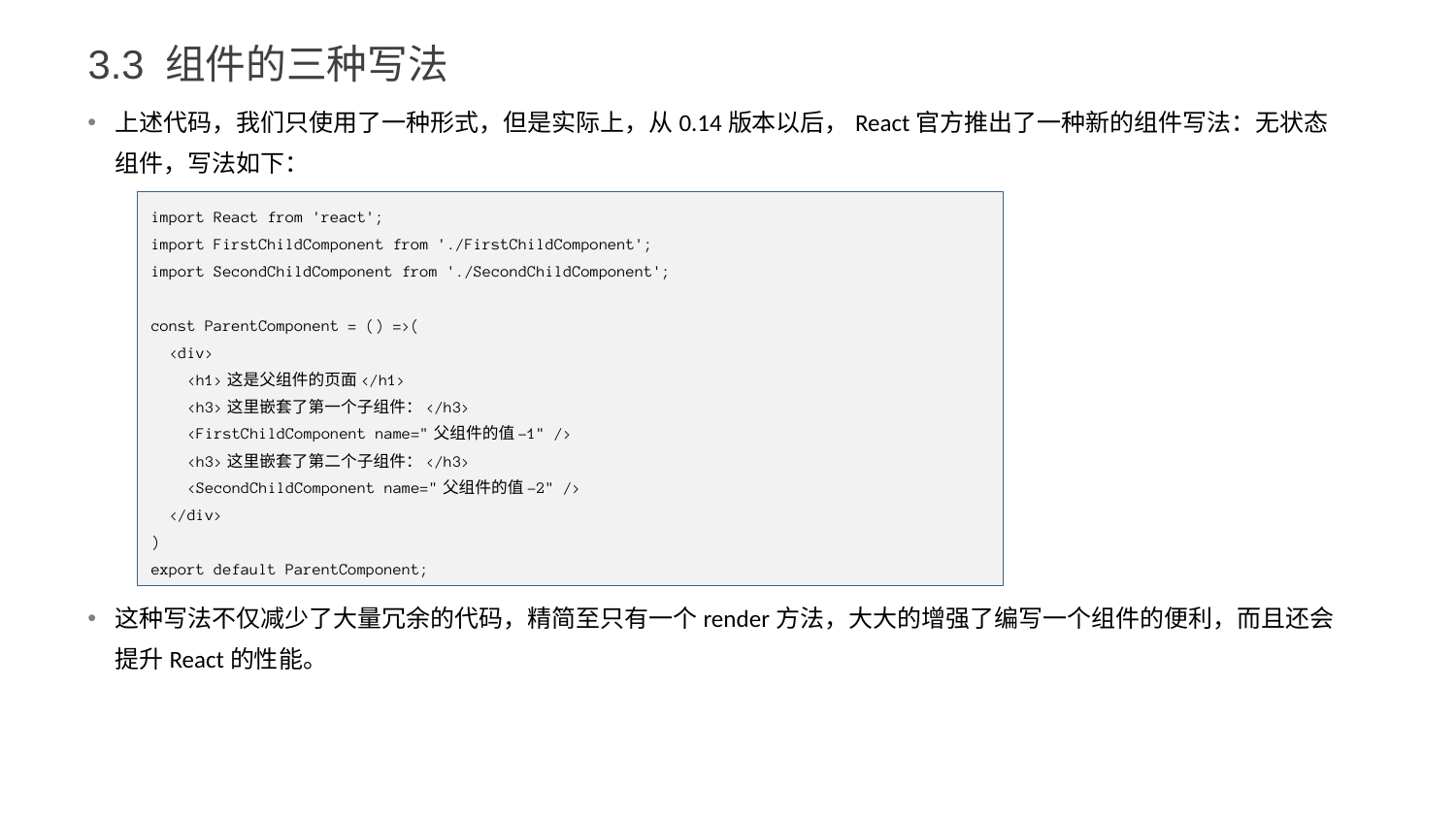

3.3 组件的三种写法
上述代码，我们只使用了一种形式，但是实际上，从0.14版本以后，React官方推出了一种新的组件写法：无状态组件，写法如下：

这种写法不仅减少了大量冗余的代码，精简至只有一个render方法，大大的增强了编写一个组件的便利，而且还会提升React的性能。
import React from 'react';
import FirstChildComponent from './FirstChildComponent';
import SecondChildComponent from './SecondChildComponent';

const ParentComponent = () =>(
  <div>
    <h1>这是父组件的页面</h1>
    <h3>这里嵌套了第一个子组件：</h3>
    <FirstChildComponent name="父组件的值-1" />
    <h3>这里嵌套了第二个子组件：</h3>
    <SecondChildComponent name="父组件的值-2" />
  </div>
)
export default ParentComponent;